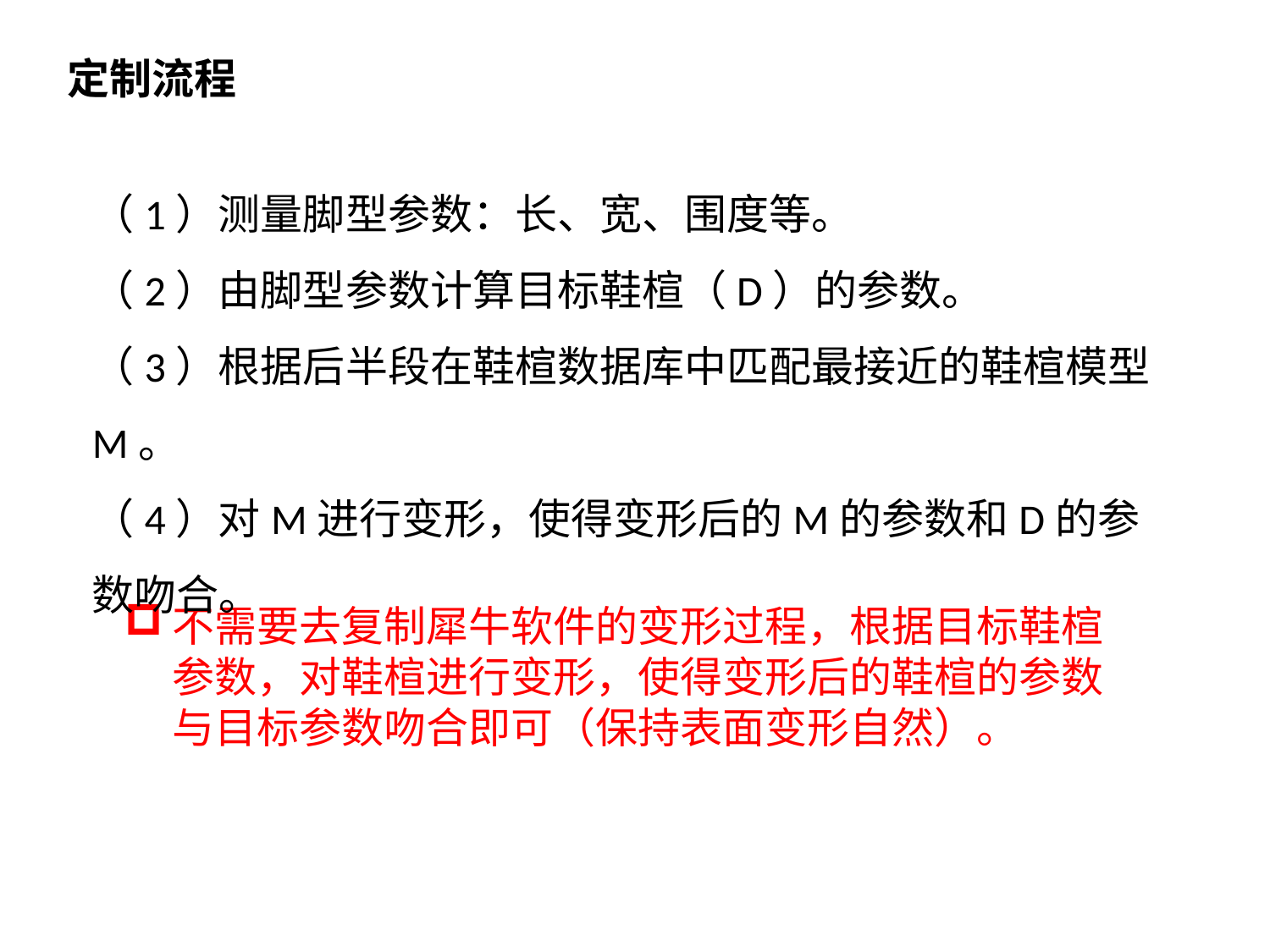

定制流程
（1）测量脚型参数：长、宽、围度等。
（2）由脚型参数计算目标鞋楦（D）的参数。
（3）根据后半段在鞋楦数据库中匹配最接近的鞋楦模型M。
（4）对M进行变形，使得变形后的M的参数和D的参数吻合。
不需要去复制犀牛软件的变形过程，根据目标鞋楦参数，对鞋楦进行变形，使得变形后的鞋楦的参数与目标参数吻合即可（保持表面变形自然）。